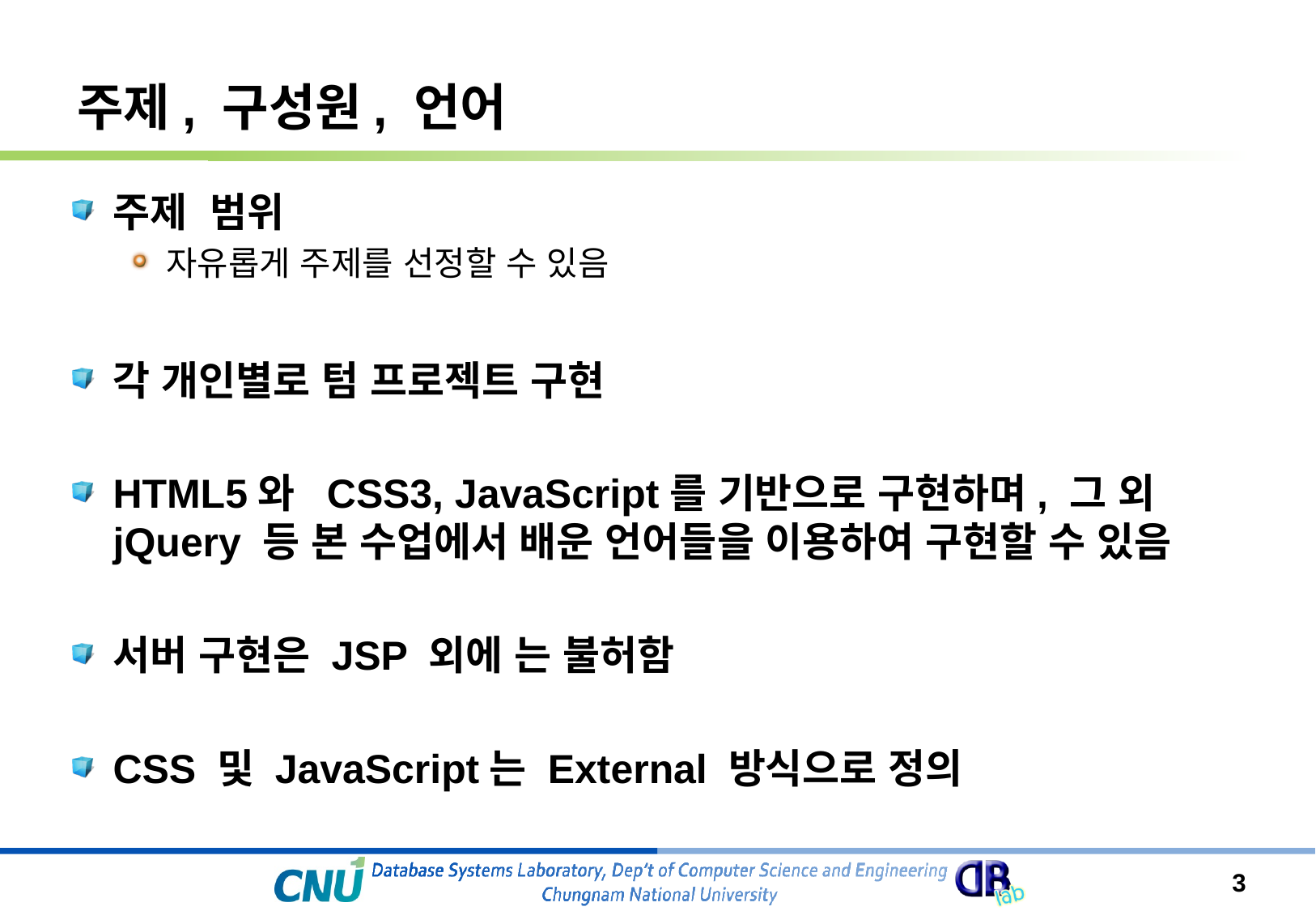

# 주제, 구성원, 언어
주제  범위
자유롭게 주제를 선정할 수 있음

각 개인별로 텀 프로젝트 구현

HTML5와  CSS3, JavaScript를 기반으로 구현하며, 그 외 jQuery 등 본 수업에서 배운 언어들을 이용하여 구현할 수 있음

서버 구현은 JSP 외에 는 불허함

CSS 및 JavaScript는 External 방식으로 정의

3